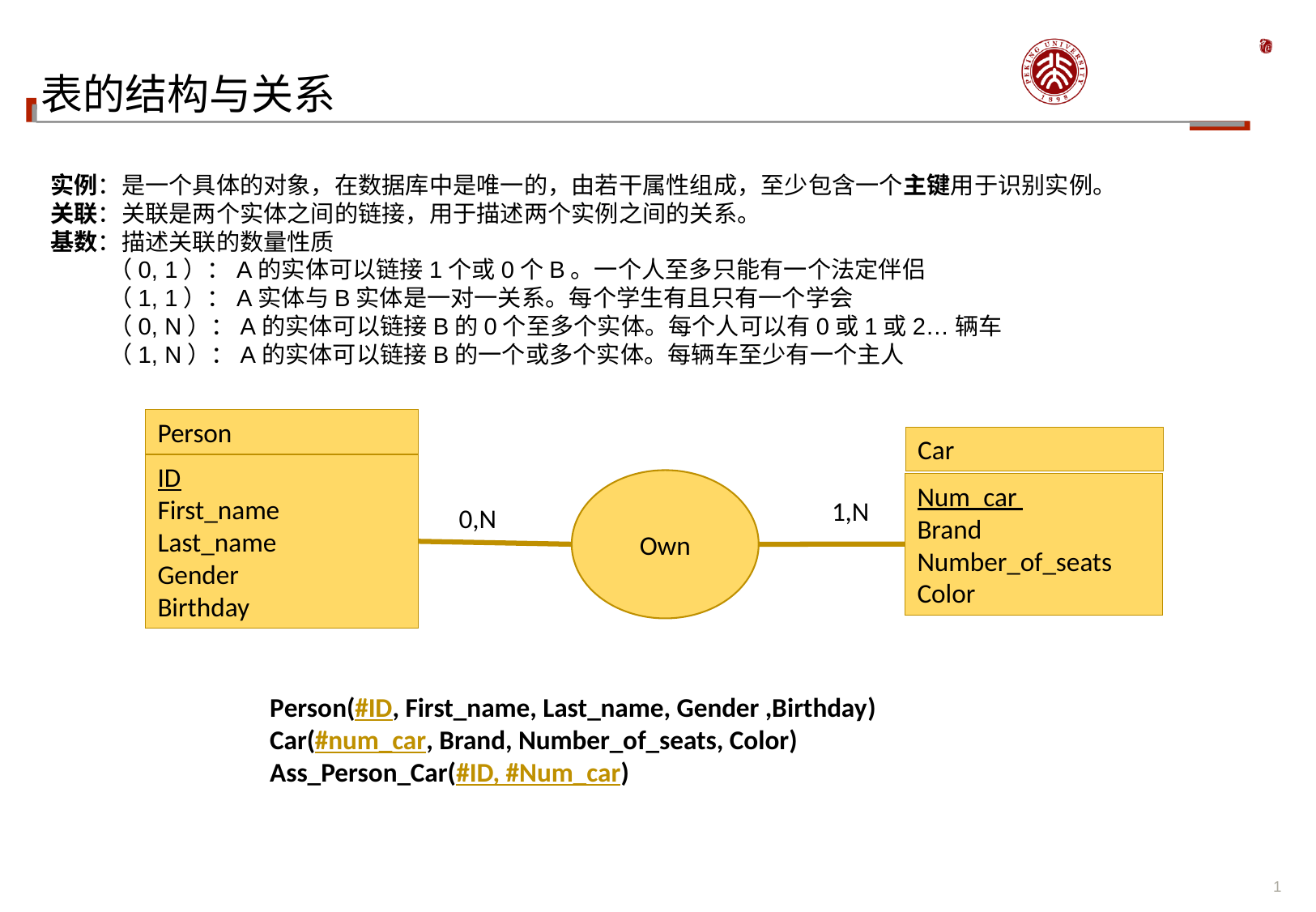

# 表的结构与关系
实例：是一个具体的对象，在数据库中是唯一的，由若干属性组成，至少包含一个主键用于识别实例。
关联：关联是两个实体之间的链接，用于描述两个实例之间的关系。
基数：描述关联的数量性质
          （0, 1）：A的实体可以链接1个或0个B。一个人至多只能有一个法定伴侣
          （1, 1）：A实体与B实体是一对一关系。每个学生有且只有一个学会
          （0, N）：A的实体可以链接B的0个​​至多个实体。每个人可以有0或1或2…辆车
          （1, N）：A的实体可以链接B的一个或多个实体。每辆车至少有一个主人
Person
ID
First_name
Last_name
Gender
Birthday
Car
Num_car
Brand
Number_of_seats
Color
Own
1,N
0,N
Person(#ID, First_name, Last_name, Gender ,Birthday)
Car(#num_car, Brand, Number_of_seats, Color)
Ass_Person_Car(#ID, #Num_car)